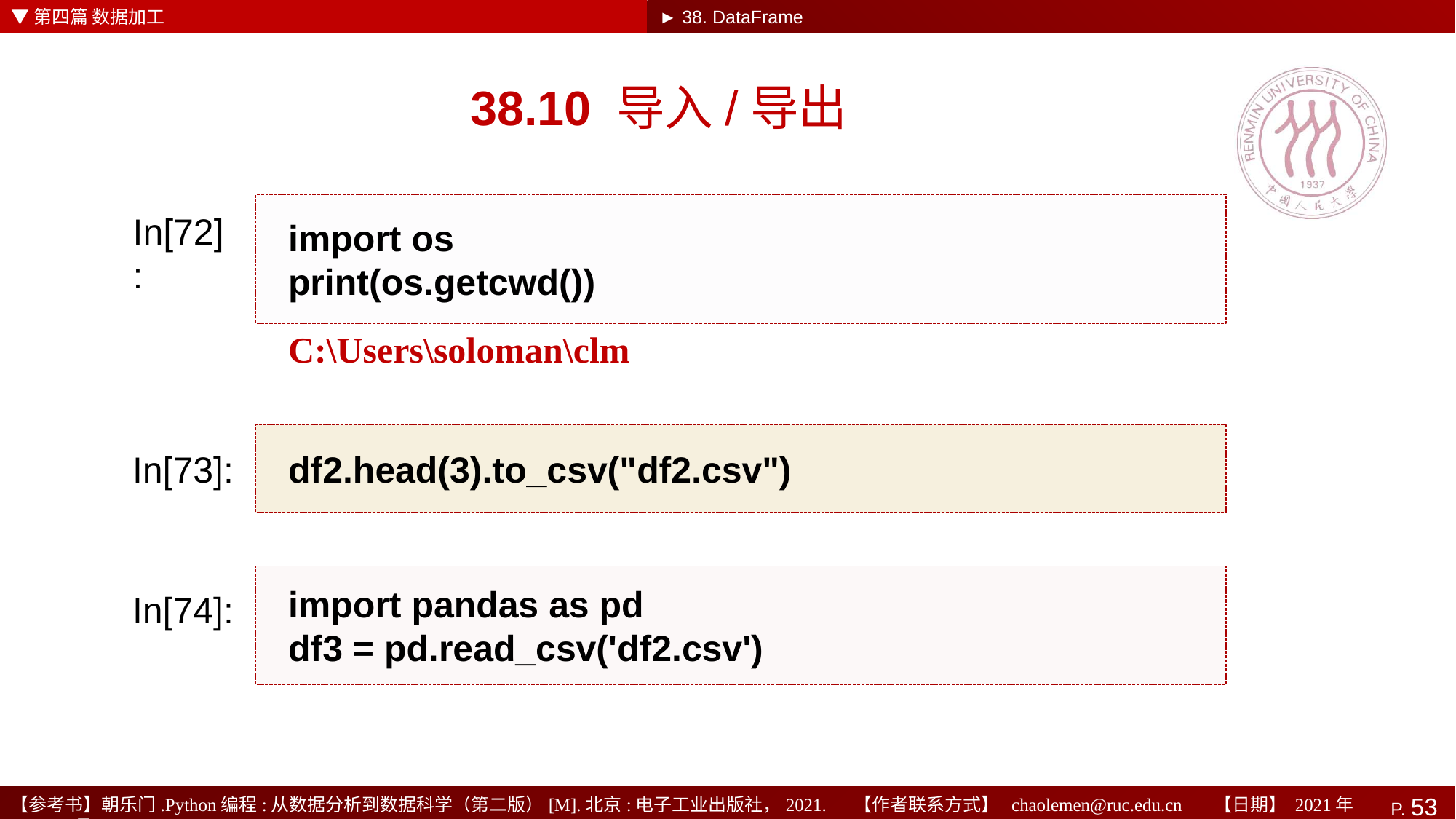

▼第四篇 数据加工
► 38. DataFrame
# 38.10 导入/导出
import os
print(os.getcwd())
In[72]:

C:\Users\soloman\clm
df2.head(3).to_csv("df2.csv")
In[73]:
import pandas as pd
df3 = pd.read_csv('df2.csv')
In[74]: